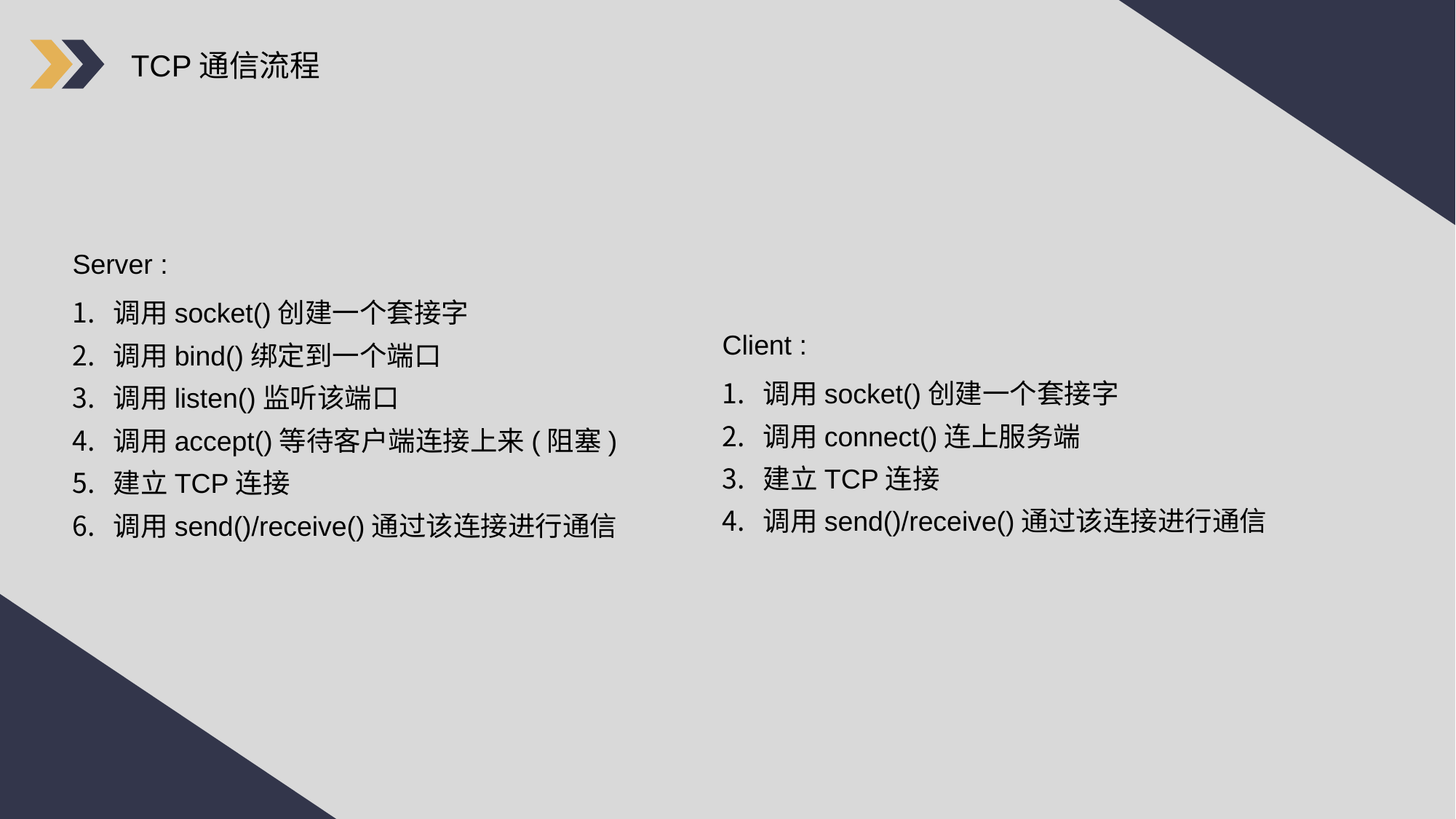

TCP通信流程
Server :
调用socket()创建一个套接字
调用bind()绑定到一个端口
调用listen()监听该端口
调用accept()等待客户端连接上来(阻塞)
建立TCP连接
调用send()/receive()通过该连接进行通信
Client :
调用socket()创建一个套接字
调用connect()连上服务端
建立TCP连接
调用send()/receive()通过该连接进行通信